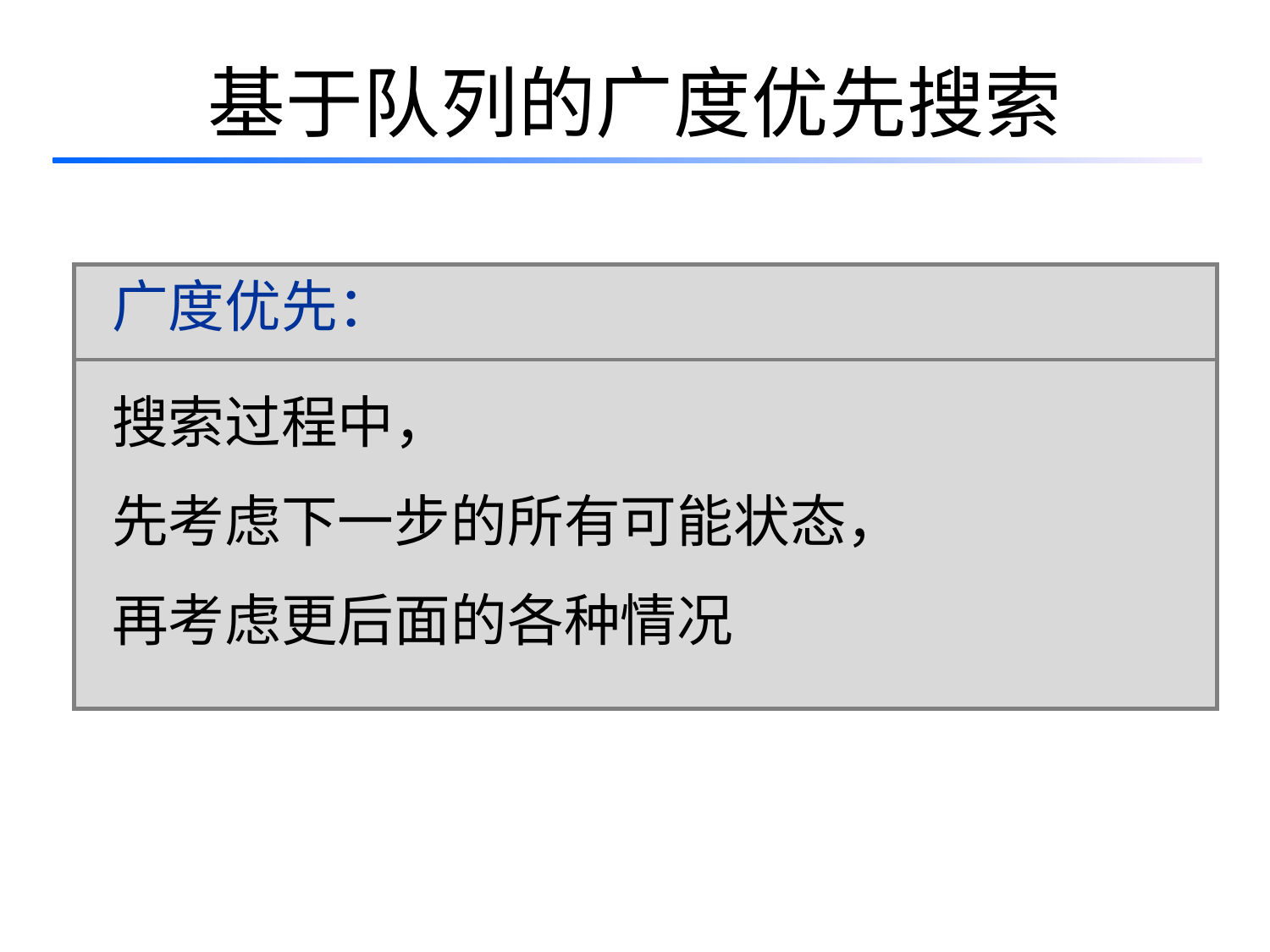

# 基于队列的广度优先搜索

广度优先：
搜索过程中，
先考虑下一步的所有可能状态，
再考虑更后面的各种情况